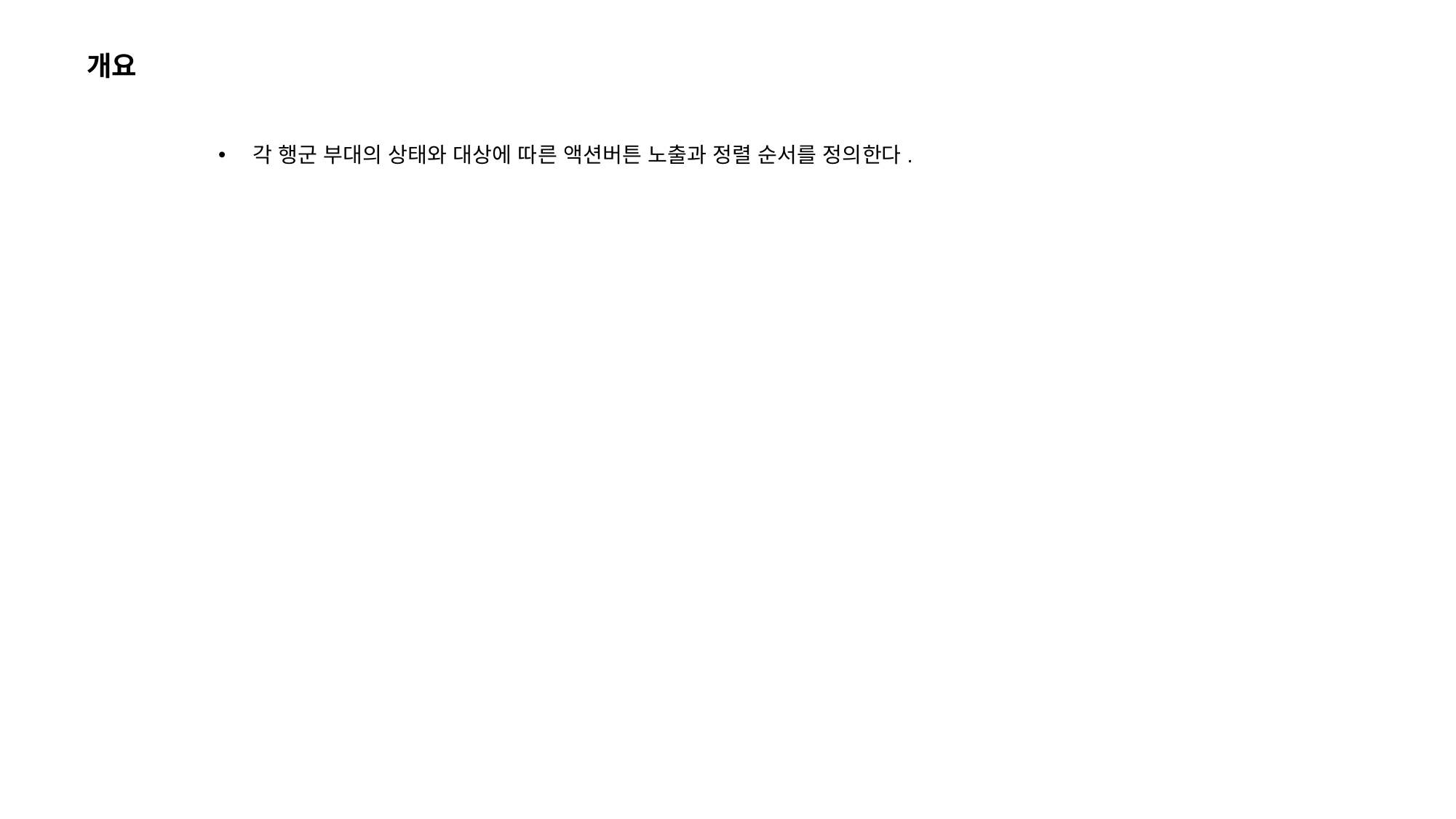

개요
각 행군 부대의 상태와 대상에 따른 액션버튼 노출과 정렬 순서를 정의한다.